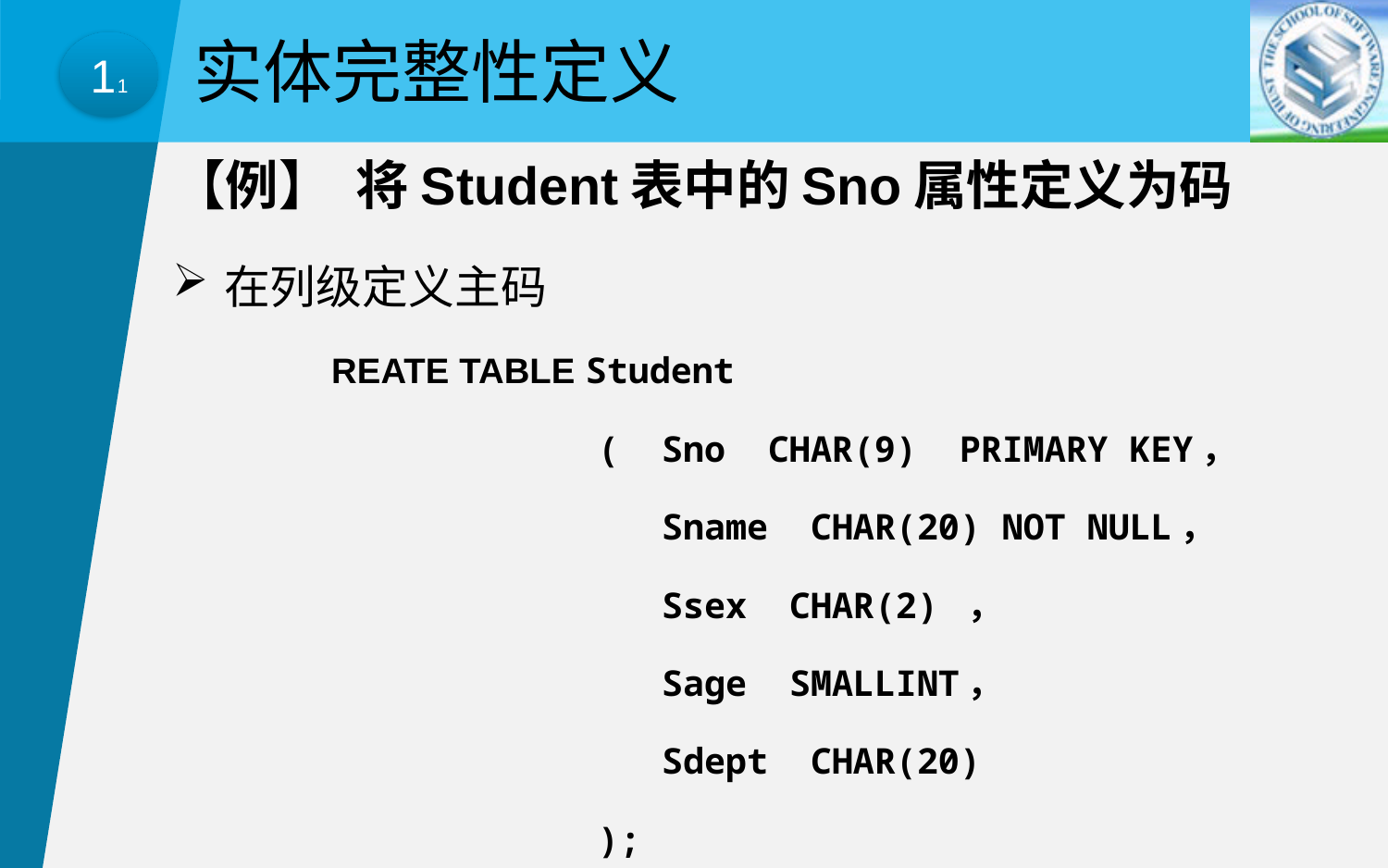

实体完整性定义
1.1
【例】  将Student表中的Sno属性定义为码
在列级定义主码
                REATE TABLE Student
                    (  Sno  CHAR(9)  PRIMARY KEY，
                       Sname  CHAR(20) NOT NULL，
                       Ssex  CHAR(2) ，
                       Sage  SMALLINT，
                       Sdept  CHAR(20)
                    );